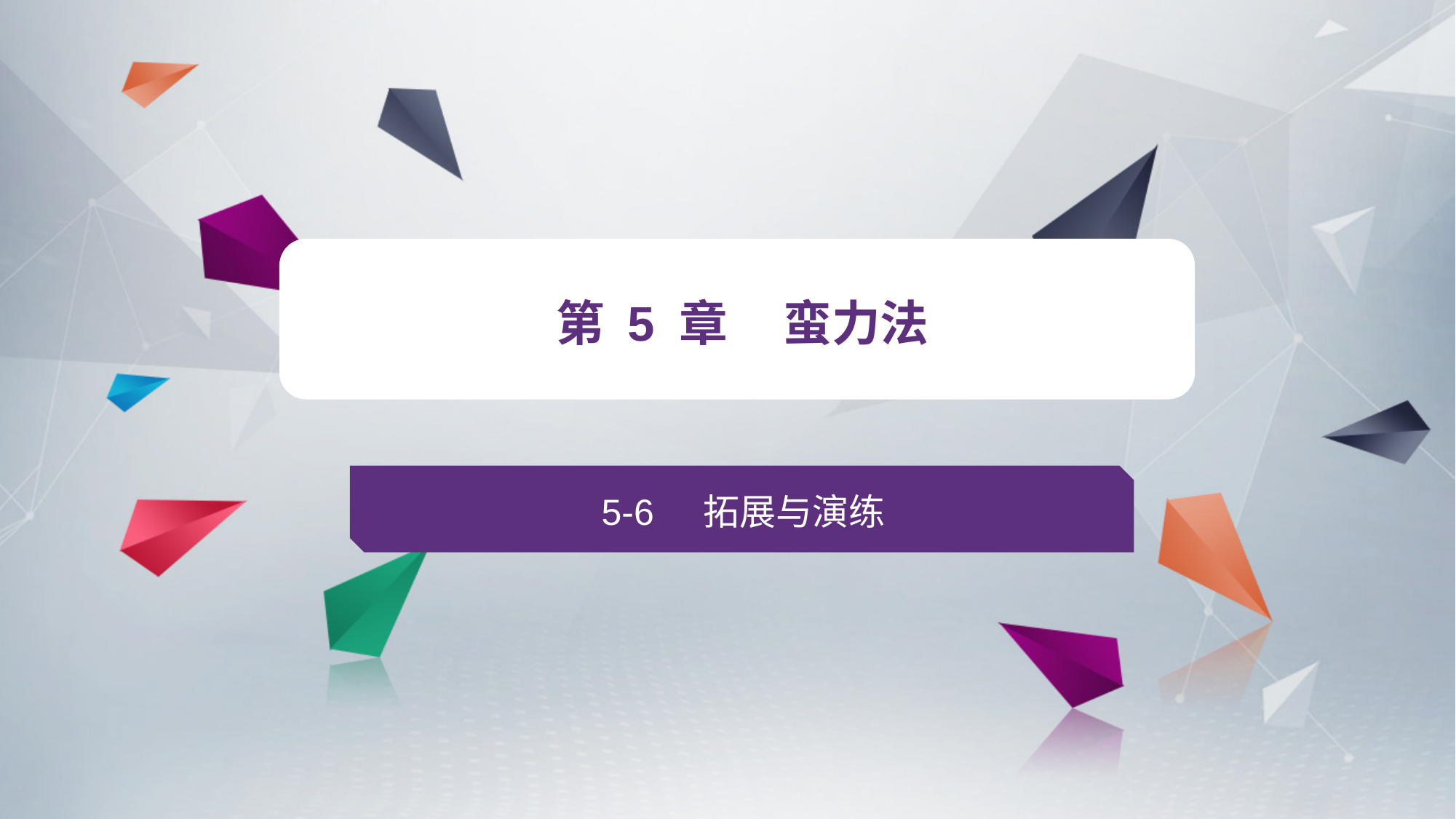

v
第 5 章     蛮力法

5-6    拓展与演练